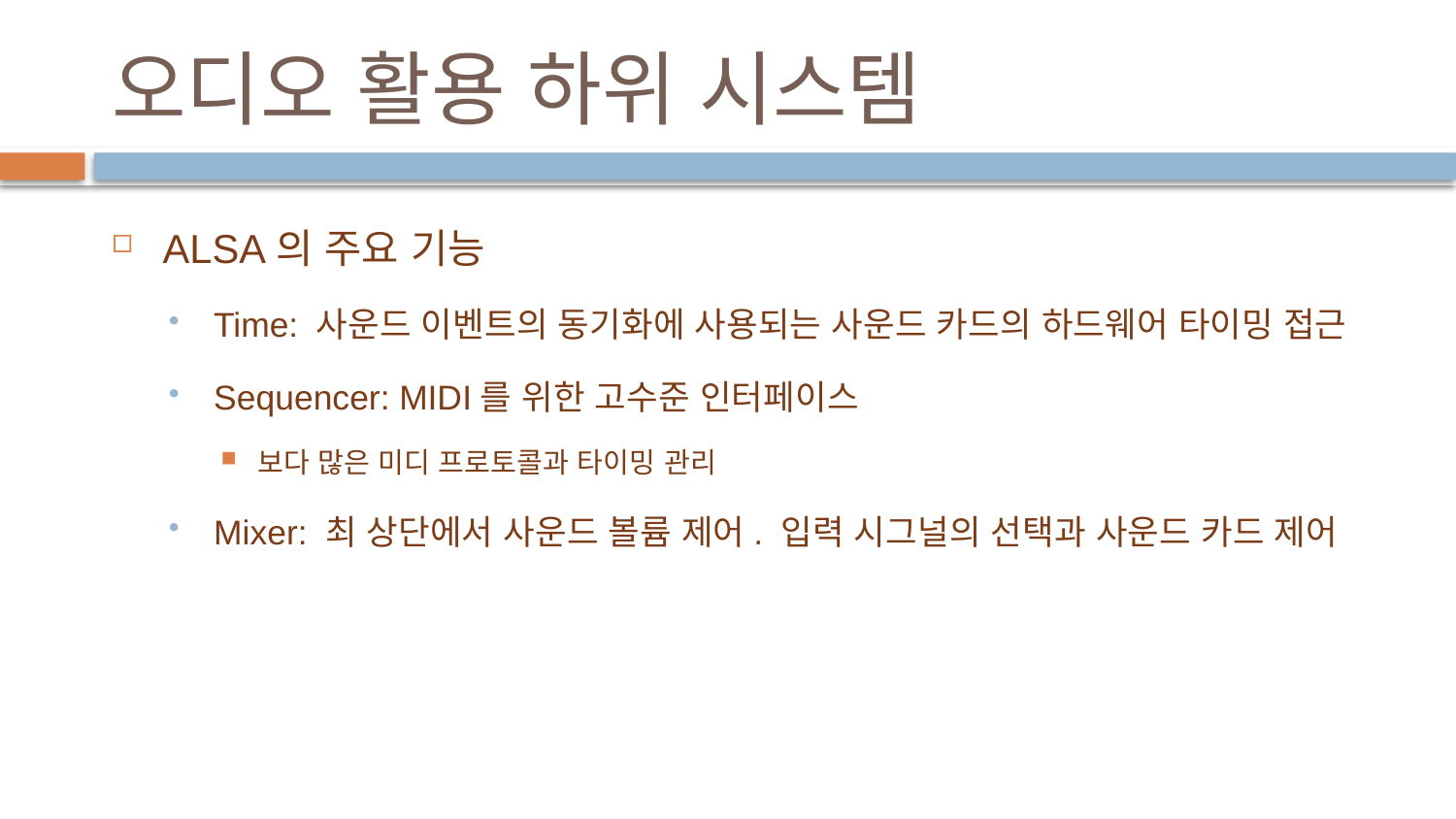

# 오디오 활용 하위 시스템
ALSA의 주요 기능
Time: 사운드 이벤트의 동기화에 사용되는 사운드 카드의 하드웨어 타이밍 접근
Sequencer: MIDI를 위한 고수준 인터페이스
보다 많은 미디 프로토콜과 타이밍 관리
Mixer: 최 상단에서 사운드 볼륨 제어. 입력 시그널의 선택과 사운드 카드 제어